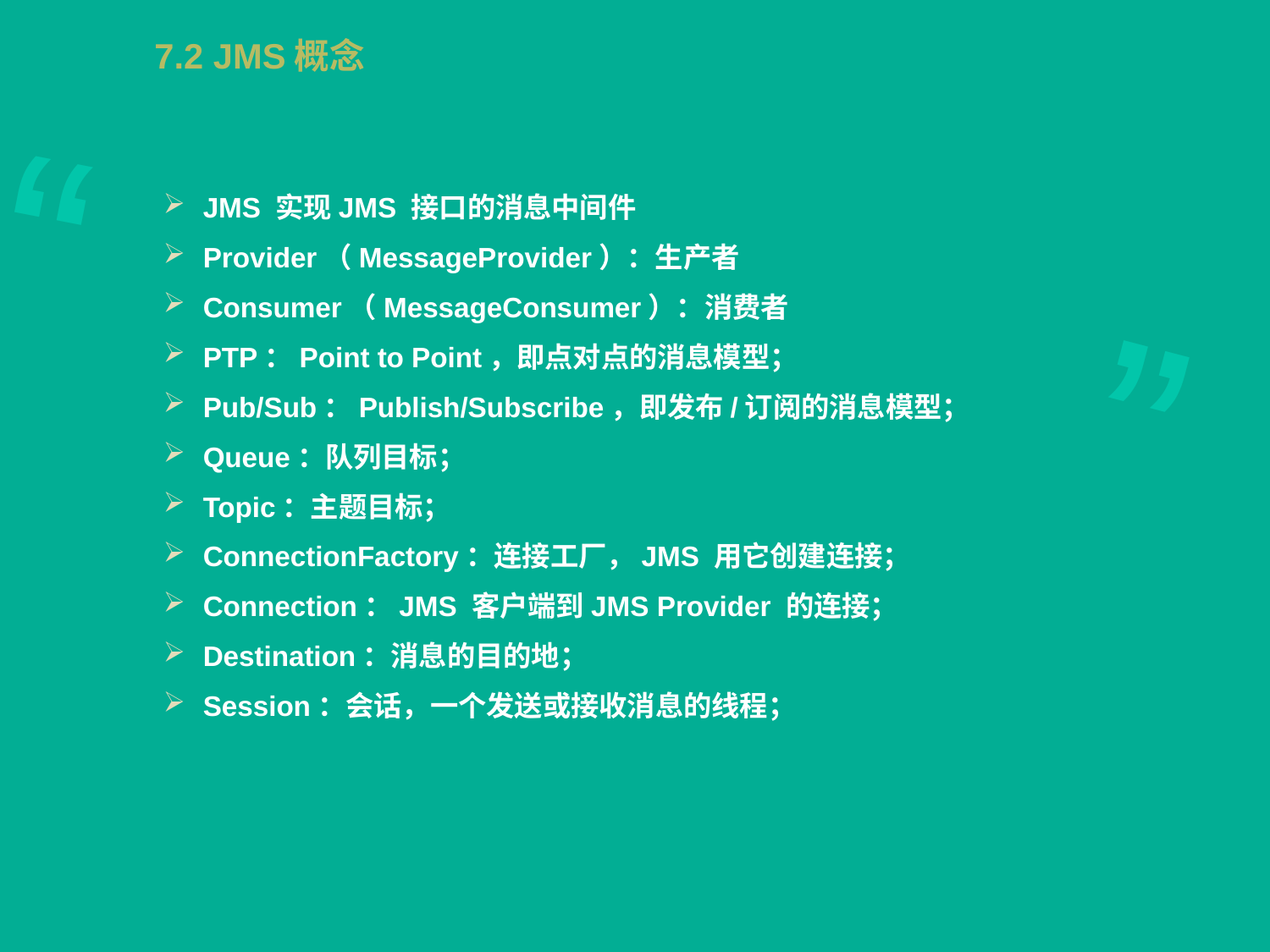

# 7.2 JMS概念

JMS 实现JMS 接口的消息中间件
Provider（MessageProvider）：生产者
Consumer（MessageConsumer）：消费者
PTP：Point to Point，即点对点的消息模型；
Pub/Sub：Publish/Subscribe，即发布/订阅的消息模型；
Queue：队列目标；
Topic：主题目标；
ConnectionFactory：连接工厂，JMS 用它创建连接；
Connection：JMS 客户端到JMS Provider 的连接；
Destination：消息的目的地；
Session：会话，一个发送或接收消息的线程；